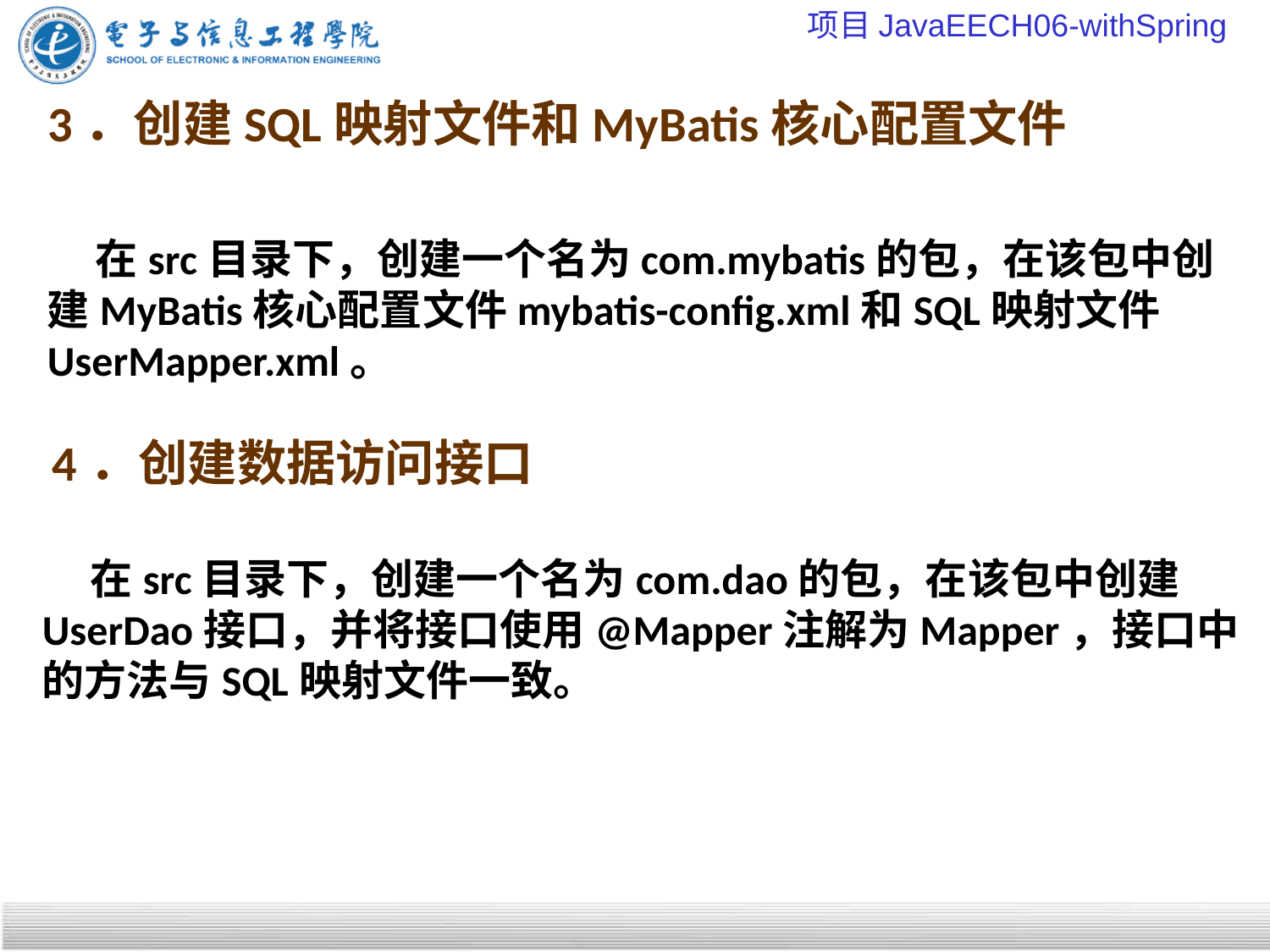

项目JavaEECH06-withSpring
# 3．创建SQL映射文件和MyBatis核心配置文件
    在src目录下，创建一个名为com.mybatis的包，在该包中创建MyBatis核心配置文件mybatis-config.xml和SQL映射文件UserMapper.xml。
4．创建数据访问接口
    在src目录下，创建一个名为com.dao的包，在该包中创建UserDao接口，并将接口使用@Mapper注解为Mapper，接口中的方法与SQL映射文件一致。